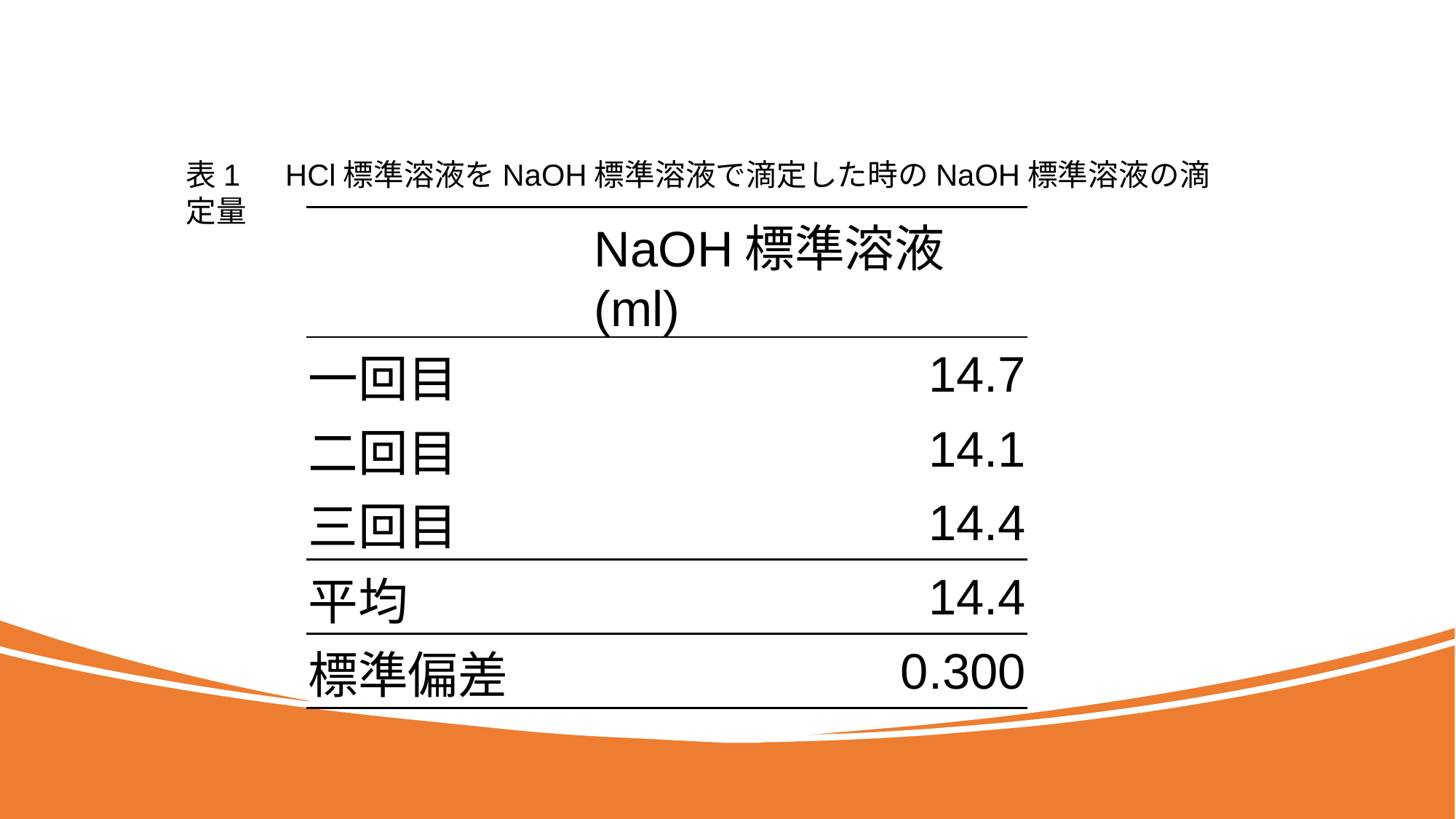

表1　HCl標準溶液をNaOH標準溶液で滴定した時のNaOH標準溶液の滴定量
|  | NaOH標準溶液(ml) |
| --- | --- |
| 一回目 | 14.7 |
| 二回目 | 14.1 |
| 三回目 | 14.4 |
| 平均 | 14.4 |
| 標準偏差 | 0.300 |